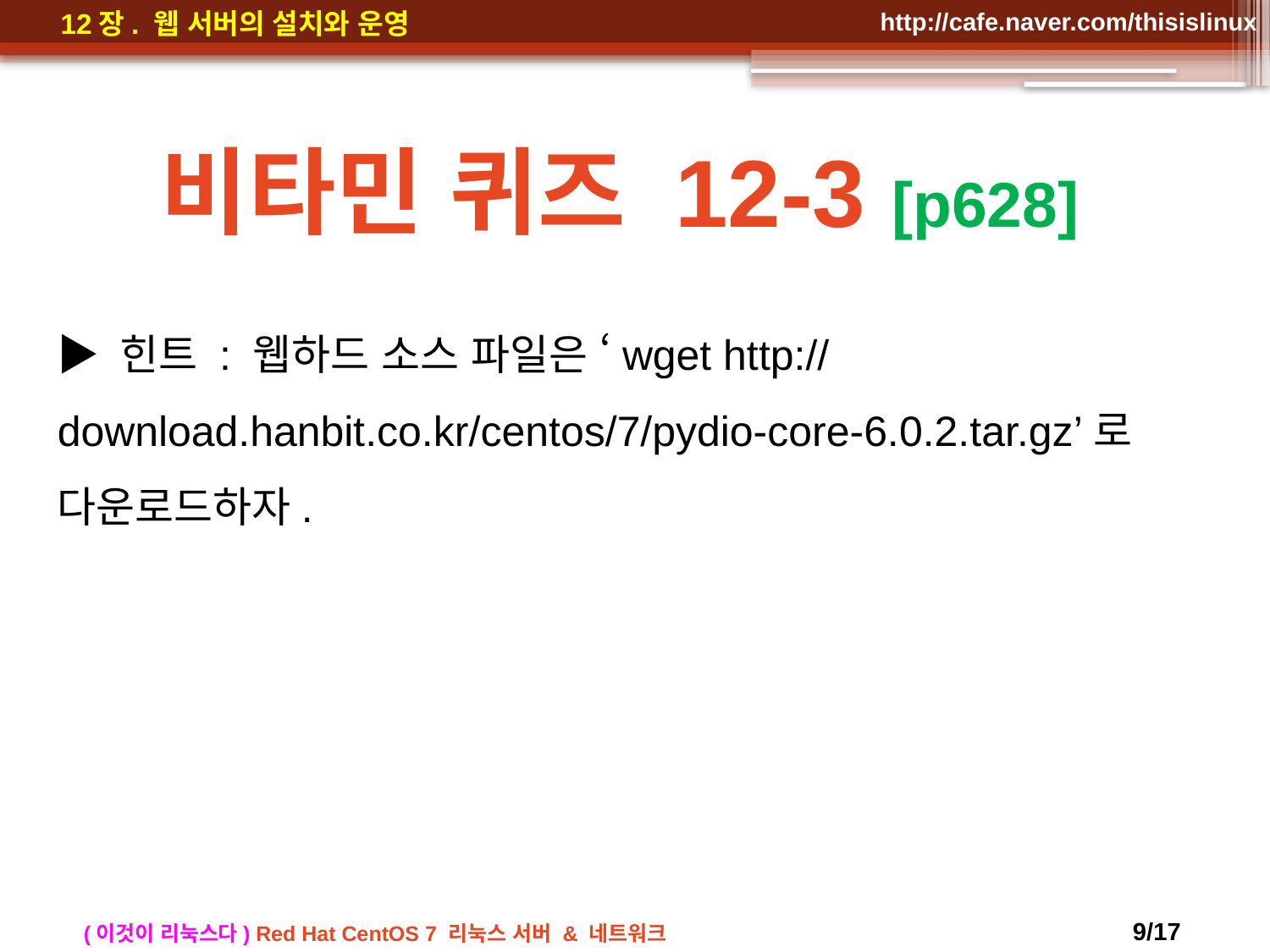

비타민 퀴즈 12-3 [p628]
▶ 힌트 : 웹하드 소스 파일은 ‘wget http://download.hanbit.co.kr/centos/7/pydio-core-6.0.2.tar.gz’로 다운로드하자.